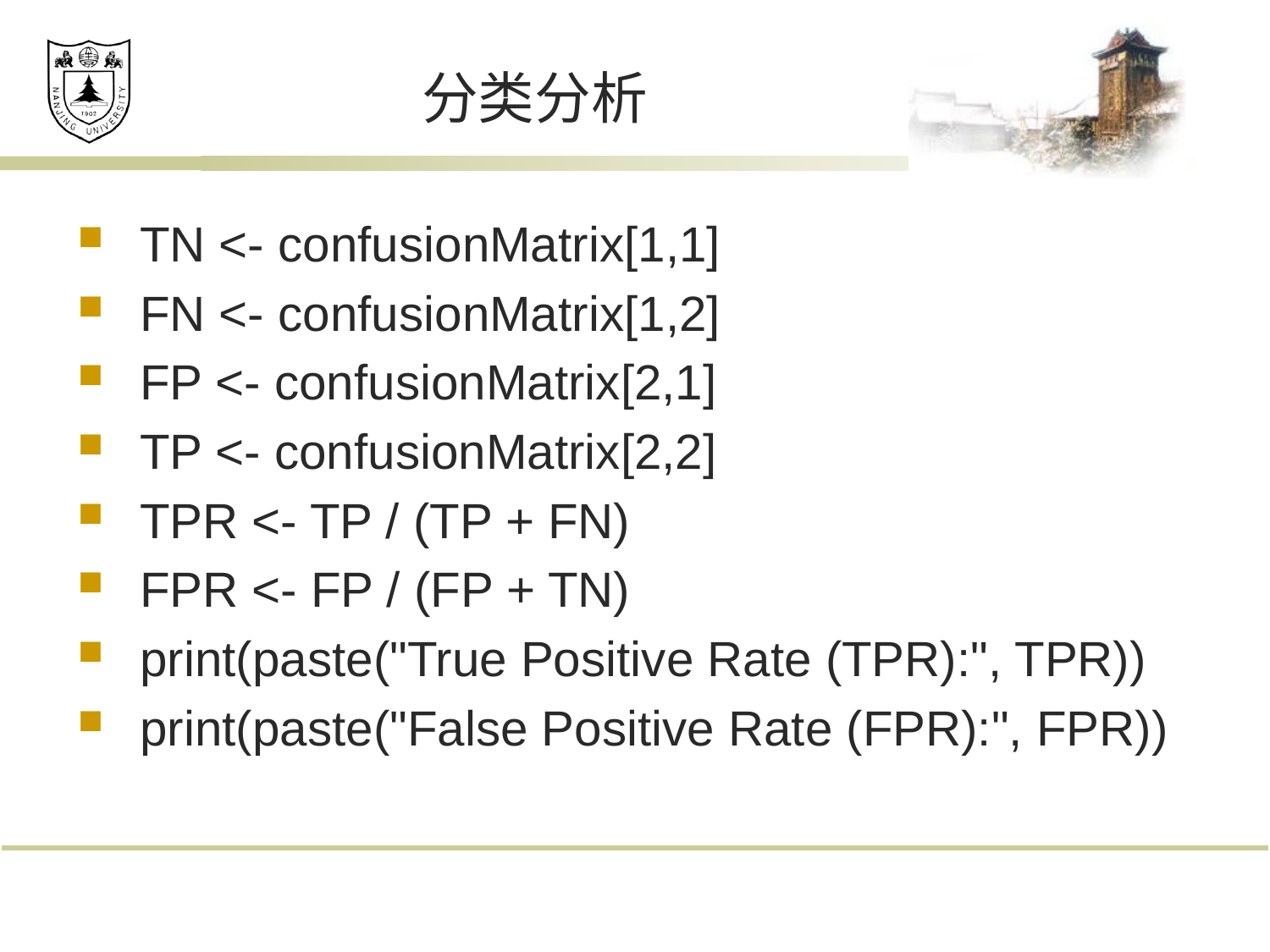

# 分类分析
TN <- confusionMatrix[1,1]
FN <- confusionMatrix[1,2]
FP <- confusionMatrix[2,1]
TP <- confusionMatrix[2,2]
TPR <- TP / (TP + FN)
FPR <- FP / (FP + TN)
print(paste("True Positive Rate (TPR):", TPR))
print(paste("False Positive Rate (FPR):", FPR))